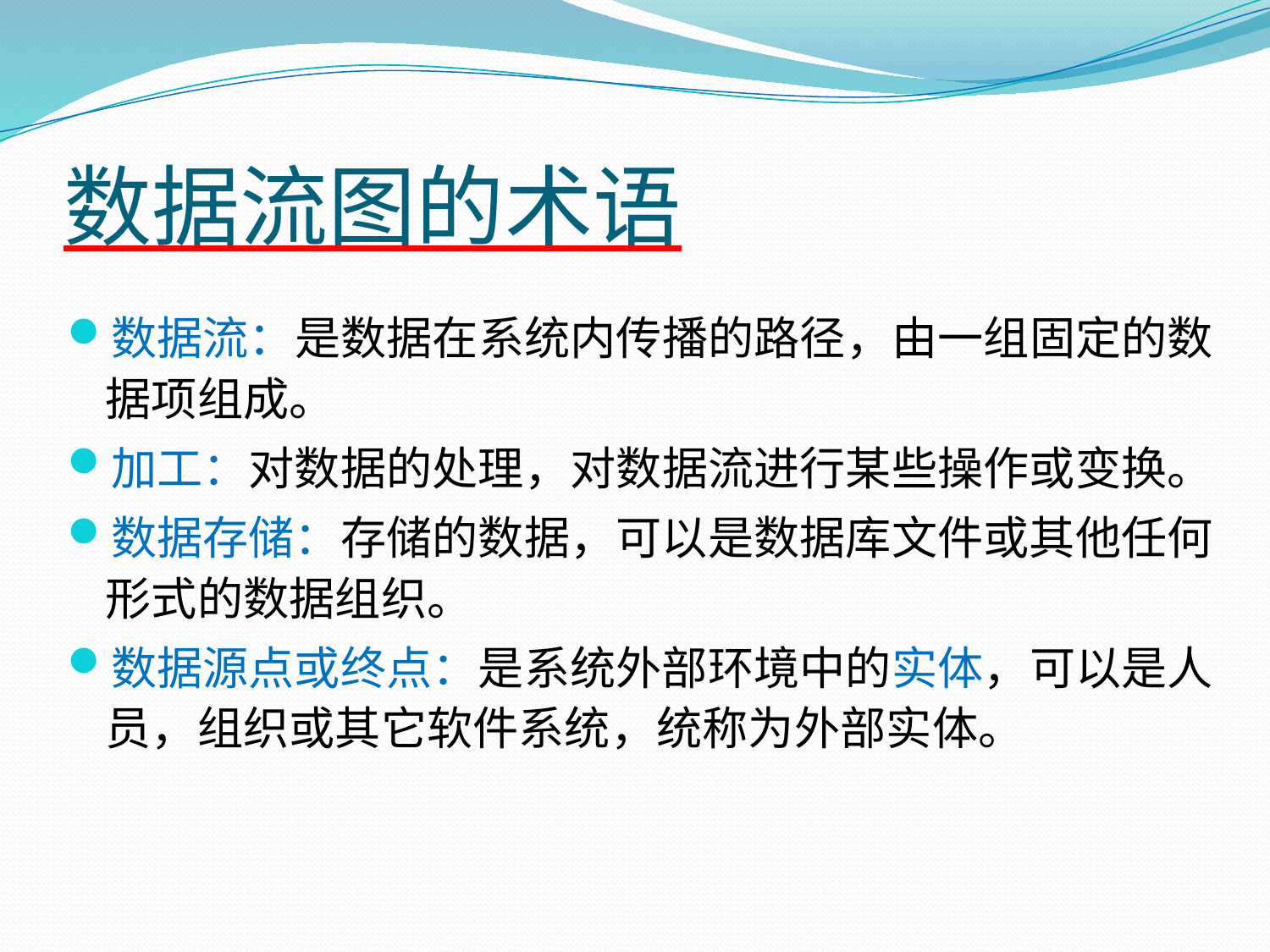

# 数据流图的术语
数据流：是数据在系统内传播的路径，由一组固定的数据项组成。
加工：对数据的处理，对数据流进行某些操作或变换。
数据存储：存储的数据，可以是数据库文件或其他任何形式的数据组织。
数据源点或终点：是系统外部环境中的实体，可以是人员，组织或其它软件系统，统称为外部实体。